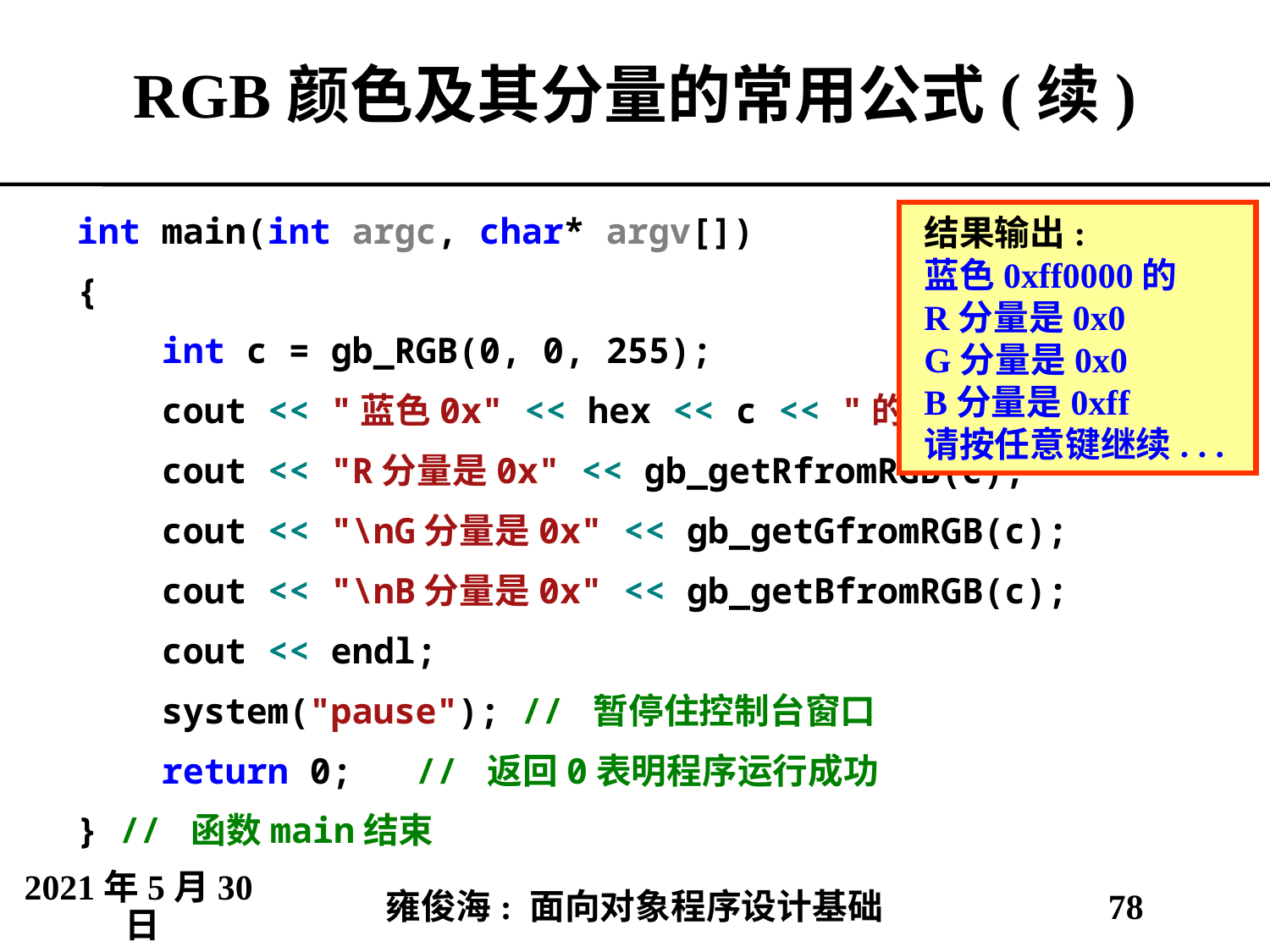

# RGB颜色及其分量的常用公式(续)

结果输出:
蓝色0xff0000的
R分量是0x0
G分量是0x0
B分量是0xff
请按任意键继续. . .
int main(int argc, char* argv[])
{
    int c = gb_RGB(0, 0, 255);
    cout << "蓝色0x" << hex << c << "的\n";
    cout << "R分量是0x" << gb_getRfromRGB(c);
    cout << "\nG分量是0x" << gb_getGfromRGB(c);
    cout << "\nB分量是0x" << gb_getBfromRGB(c);
    cout << endl;
    system("pause"); // 暂停住控制台窗口
    return 0;   // 返回0表明程序运行成功
} // 函数main结束
2021年5月30日
雍俊海: 面向对象程序设计基础
78